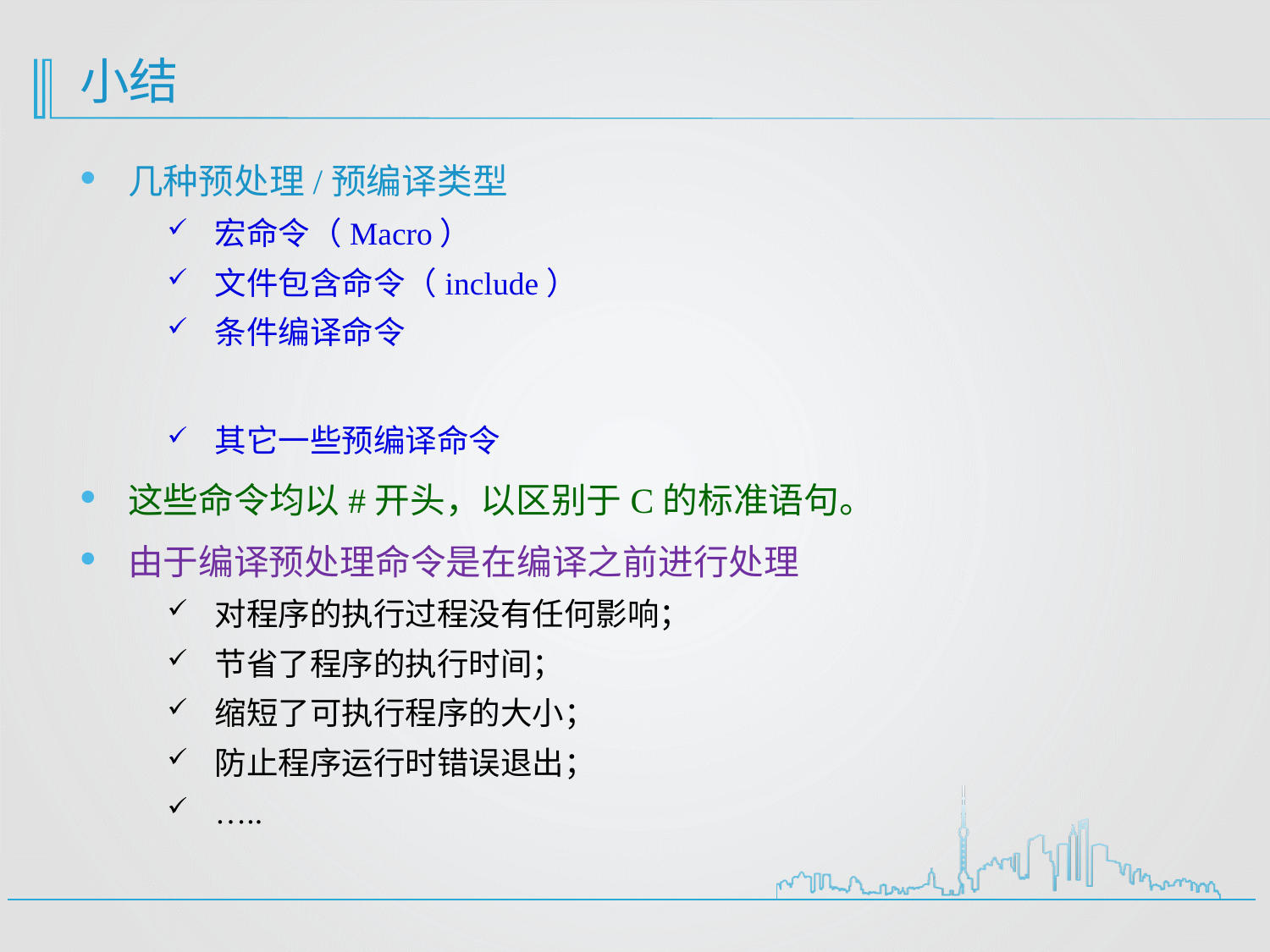

# 小结
几种预处理/预编译类型
宏命令（Macro）
文件包含命令（include）
条件编译命令

其它一些预编译命令
这些命令均以#开头，以区别于C的标准语句。
由于编译预处理命令是在编译之前进行处理
对程序的执行过程没有任何影响；
节省了程序的执行时间；
缩短了可执行程序的大小；
防止程序运行时错误退出；
…..